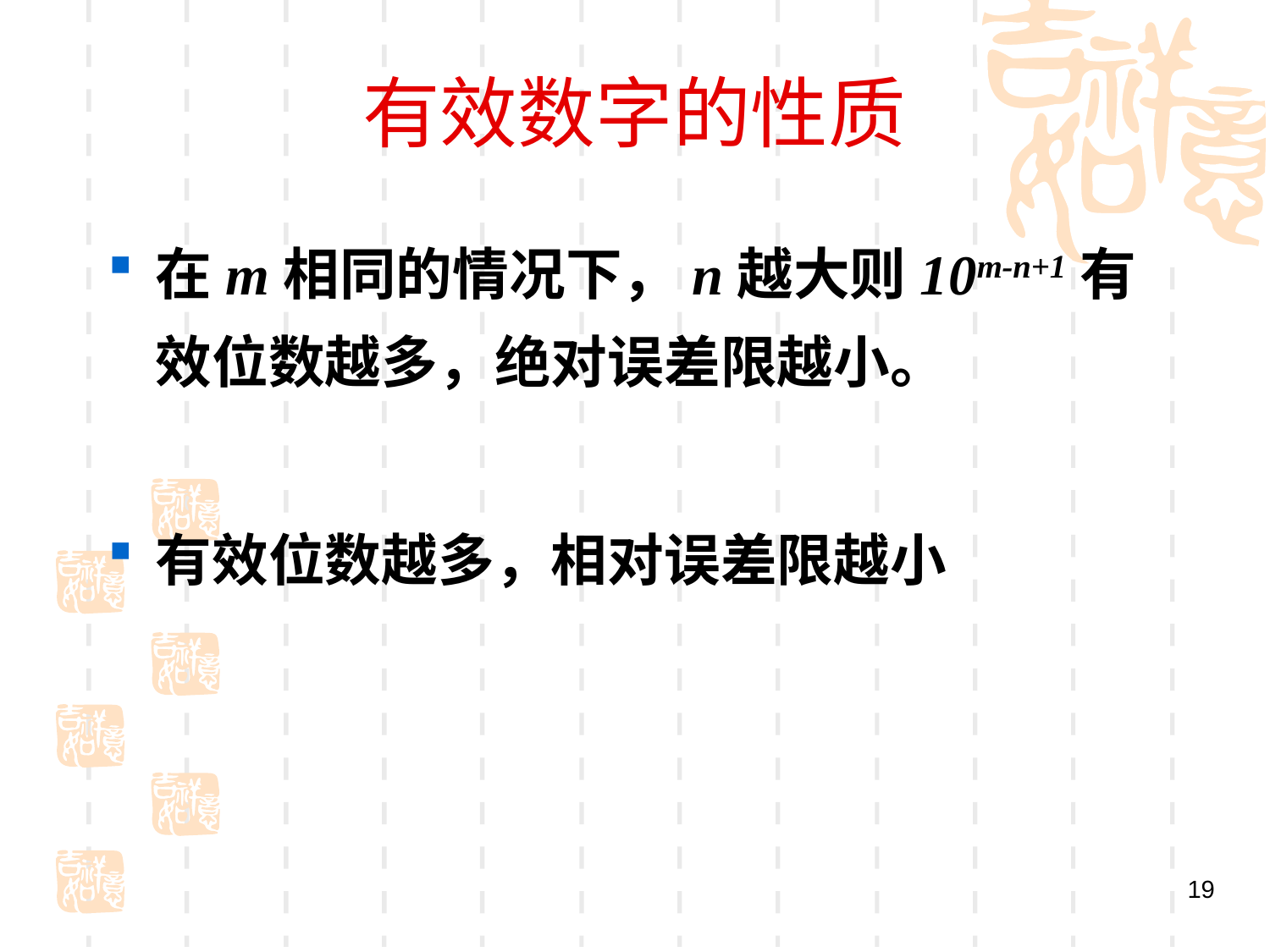

# 有效数字的性质
在m相同的情况下，n越大则10m-n+1有效位数越多，绝对误差限越小。

有效位数越多，相对误差限越小

19